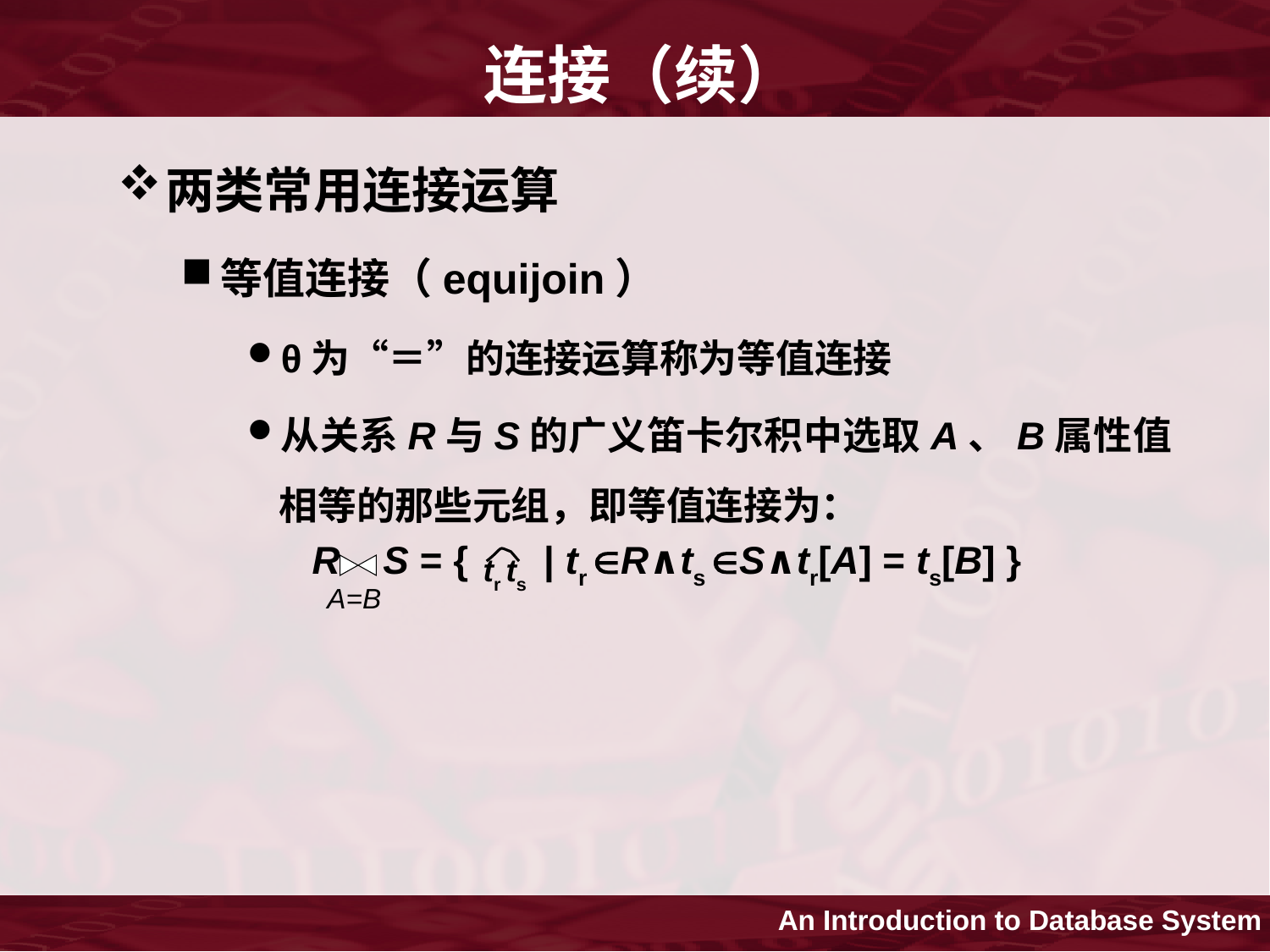

# 连接（续）
两类常用连接运算
等值连接（equijoin）
θ为“＝”的连接运算称为等值连接
从关系R与S的广义笛卡尔积中选取A、B属性值相等的那些元组，即等值连接为：
      R    S = {       | tr ∈R∧ts ∈S∧tr[A] = ts[B] }

tr ts
A=B